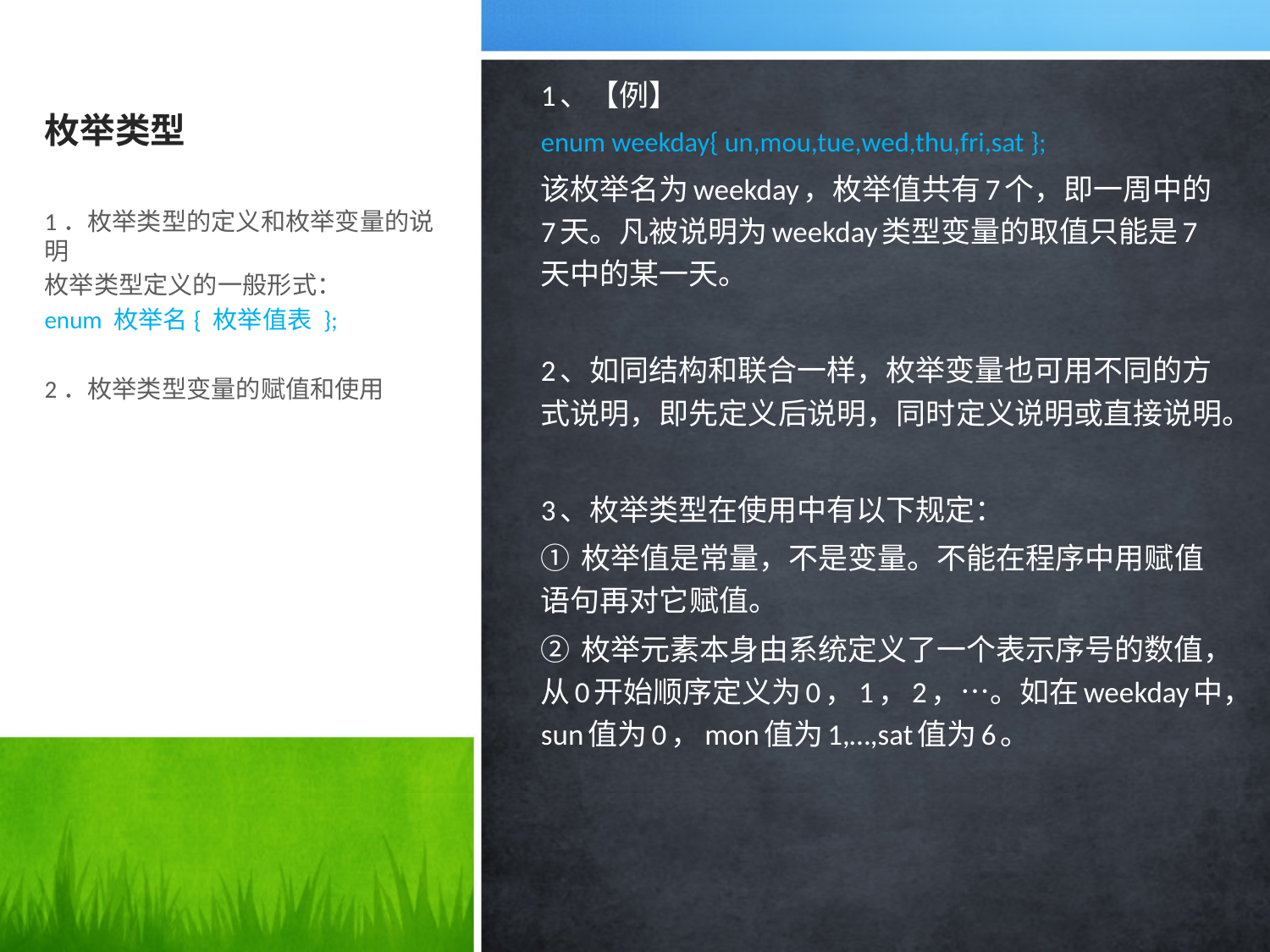

1、【例】
enum weekday{ un,mou,tue,wed,thu,fri,sat };
该枚举名为weekday，枚举值共有7个，即一周中的7天。凡被说明为weekday类型变量的取值只能是7天中的某一天。

2、如同结构和联合一样，枚举变量也可用不同的方式说明，即先定义后说明，同时定义说明或直接说明。

3、枚举类型在使用中有以下规定：
① 枚举值是常量，不是变量。不能在程序中用赋值语句再对它赋值。
② 枚举元素本身由系统定义了一个表示序号的数值，从0开始顺序定义为0，1，2，…。如在weekday中，sun值为0，mon值为1,…,sat值为6。

# 枚举类型
1．枚举类型的定义和枚举变量的说明
枚举类型定义的一般形式：
enum 枚举名{ 枚举值表 };

2．枚举类型变量的赋值和使用